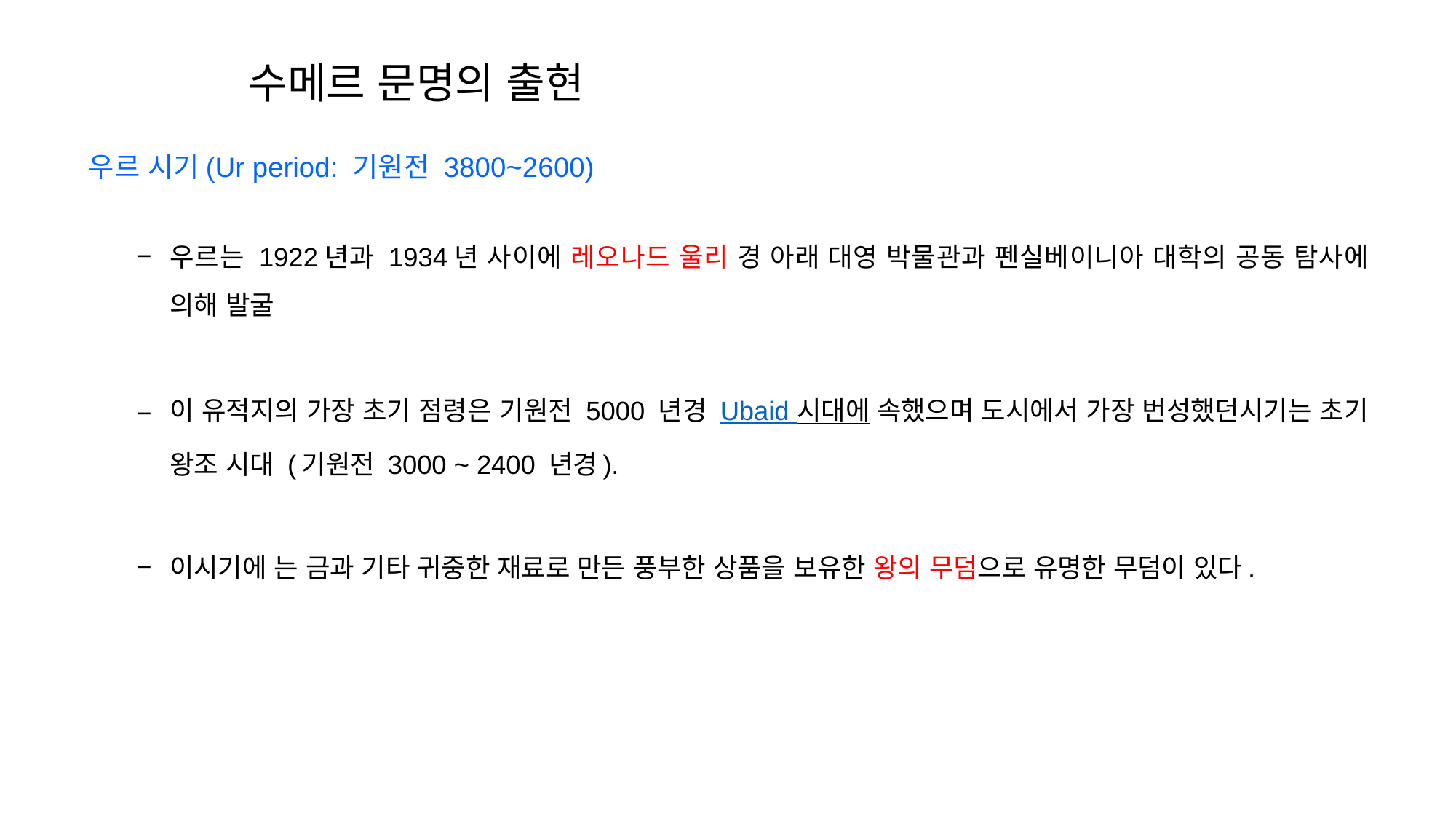

수메르 문명의 출현
우르 시기(Ur period: 기원전 3800~2600)

우르는 1922년과 1934년 사이에 레오나드 울리 경 아래 대영 박물관과 펜실베이니아 대학의 공동 탐사에 의해 발굴

이 유적지의 가장 초기 점령은 기원전 5000 년경 Ubaid 시대에 속했으며 도시에서 가장 번성했던시기는 초기 왕조 시대 (기원전 3000 ~ 2400 년경).

이시기에 는 금과 기타 귀중한 재료로 만든 풍부한 상품을 보유한 왕의 무덤으로 유명한 무덤이 있다.